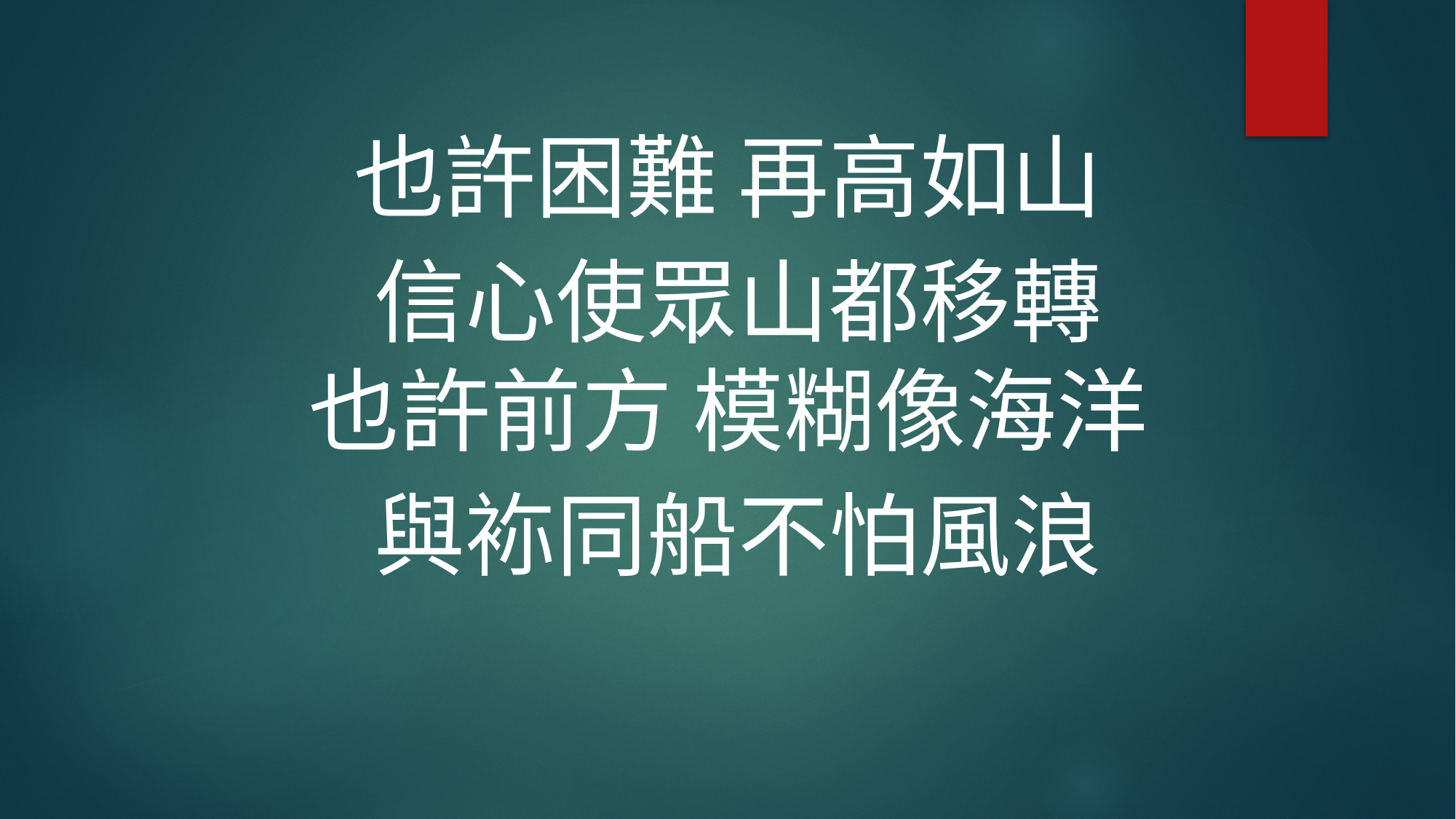

也許困難 再高如山
信心使眾山都移轉
也許前方 模糊像海洋
與袮同船不怕風浪